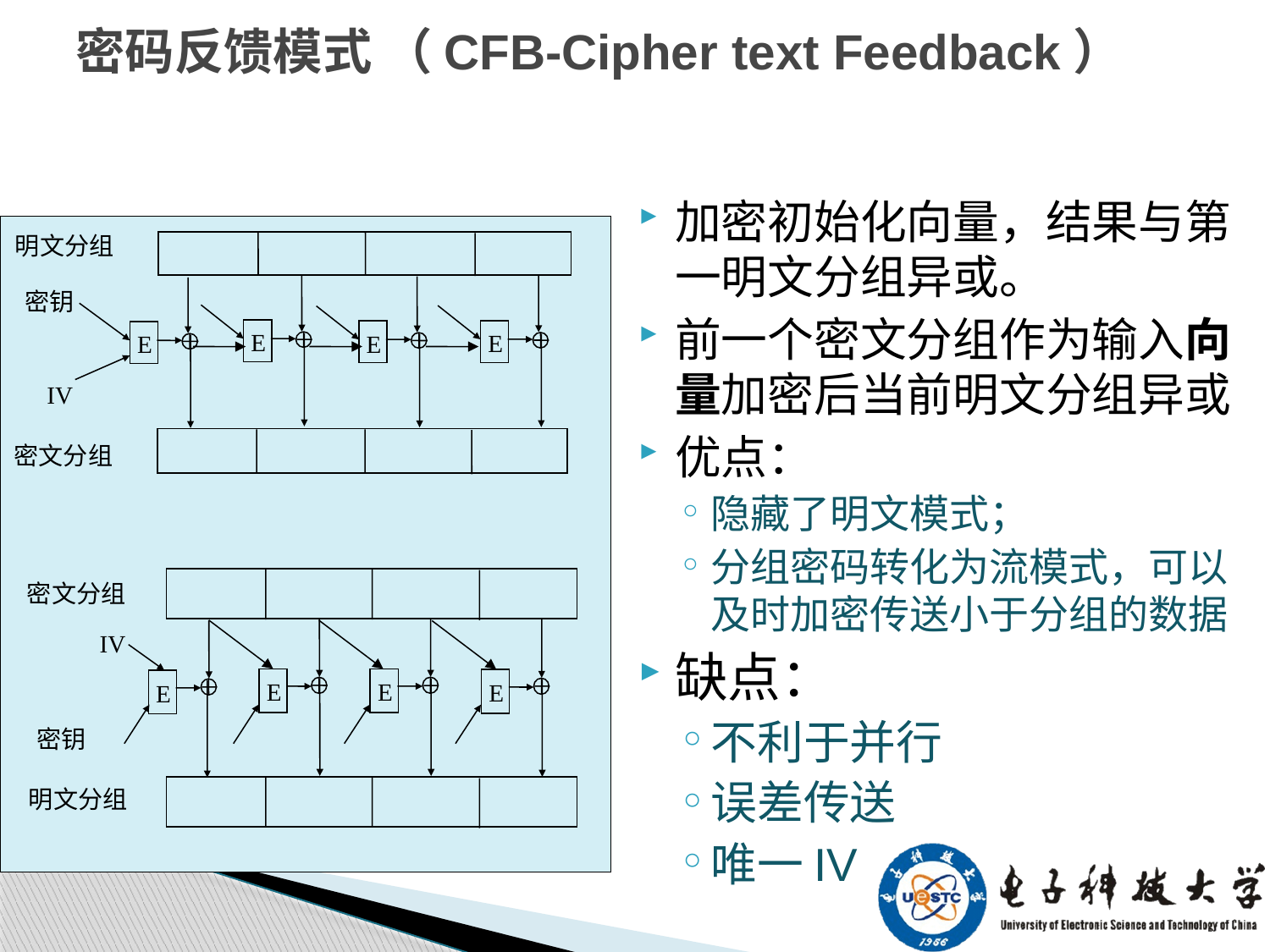

# 密码反馈模式 （CFB-Cipher text Feedback）
加密初始化向量，结果与第一明文分组异或。
前一个密文分组作为输入向量加密后当前明文分组异或
优点：
隐藏了明文模式；
分组密码转化为流模式，可以及时加密传送小于分组的数据
缺点：
不利于并行
误差传送
唯一IV

明文分组

密钥

E
E
E
E

IV

密文分组

密文分组

E

E

E

E

密钥

明文分组
IV